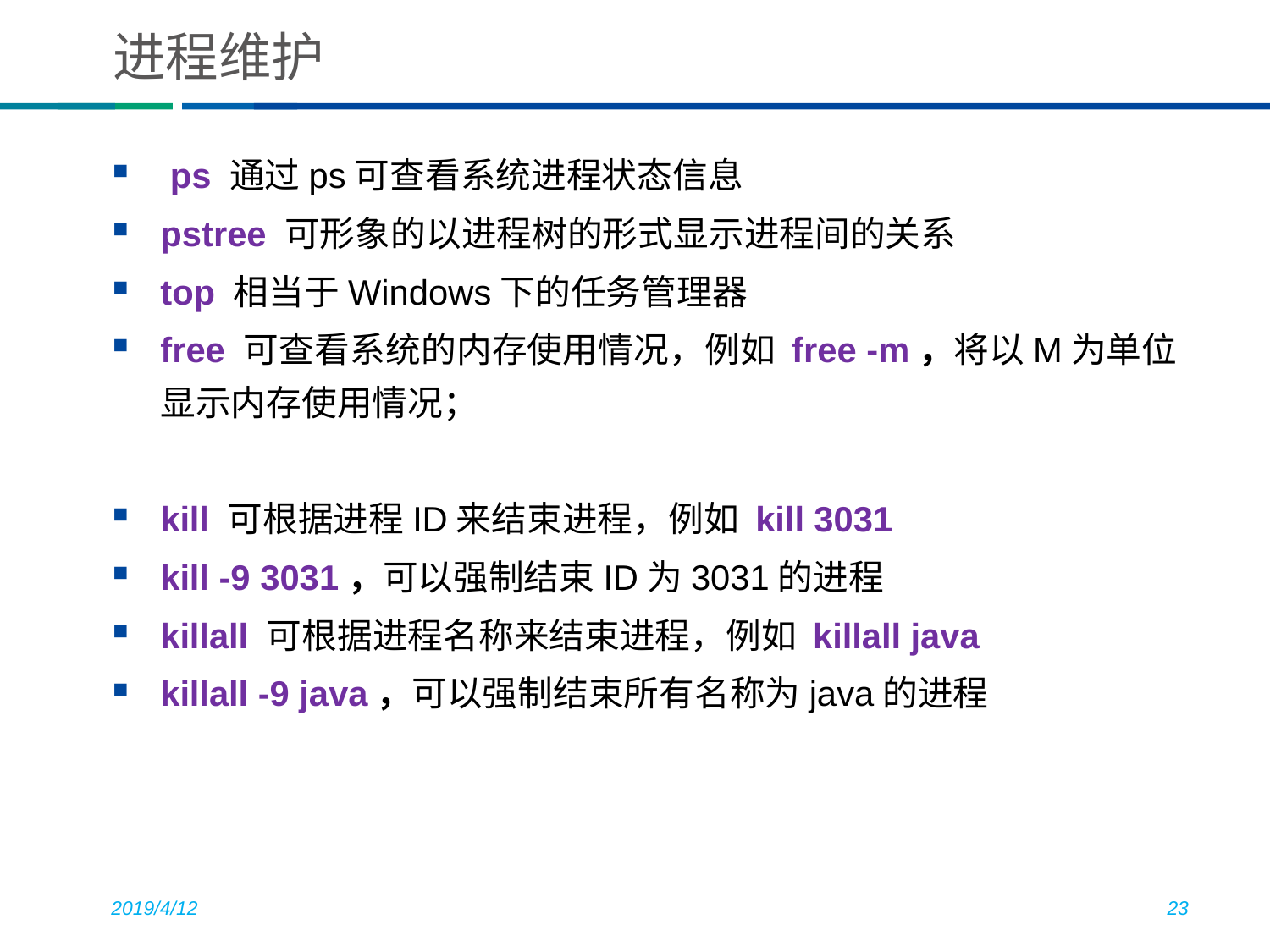

# 进程维护
 ps 通过ps可查看系统进程状态信息
pstree 可形象的以进程树的形式显示进程间的关系
top 相当于Windows下的任务管理器
free 可查看系统的内存使用情况，例如 free -m，将以M为单位显示内存使用情况；

kill 可根据进程ID来结束进程，例如 kill 3031
kill -9 3031，可以强制结束ID为3031的进程
killall 可根据进程名称来结束进程，例如 killall java
killall -9 java，可以强制结束所有名称为java的进程
2019/4/12
23